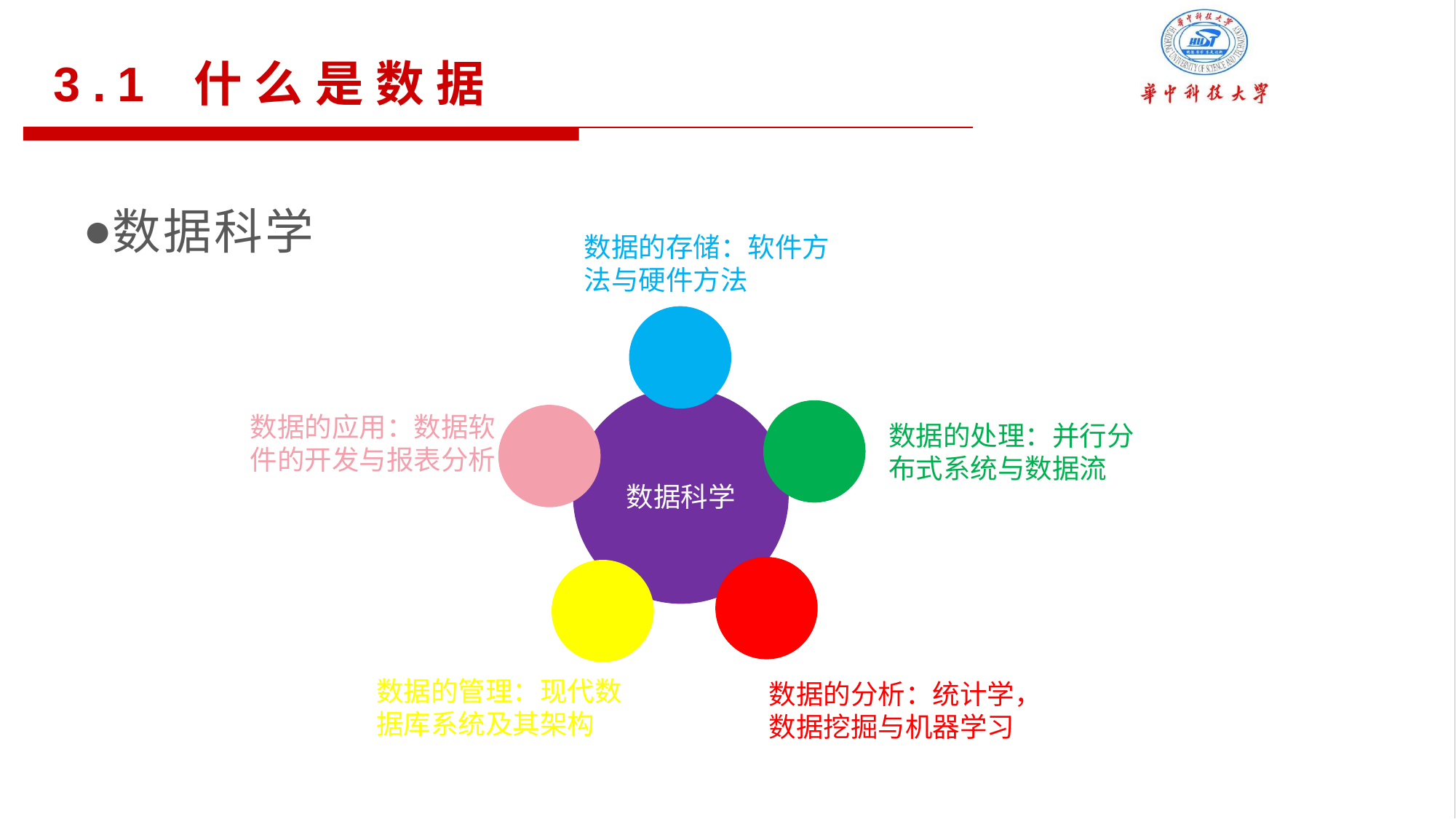

3.1 什么是数据

数据科学

数据的存储：软件方法与硬件方法

数据科学

数据的处理：并行分布式系统与数据流
数据的应用：数据软件的开发与报表分析

数据的分析：统计学，数据挖掘与机器学习

数据的管理：现代数据库系统及其架构